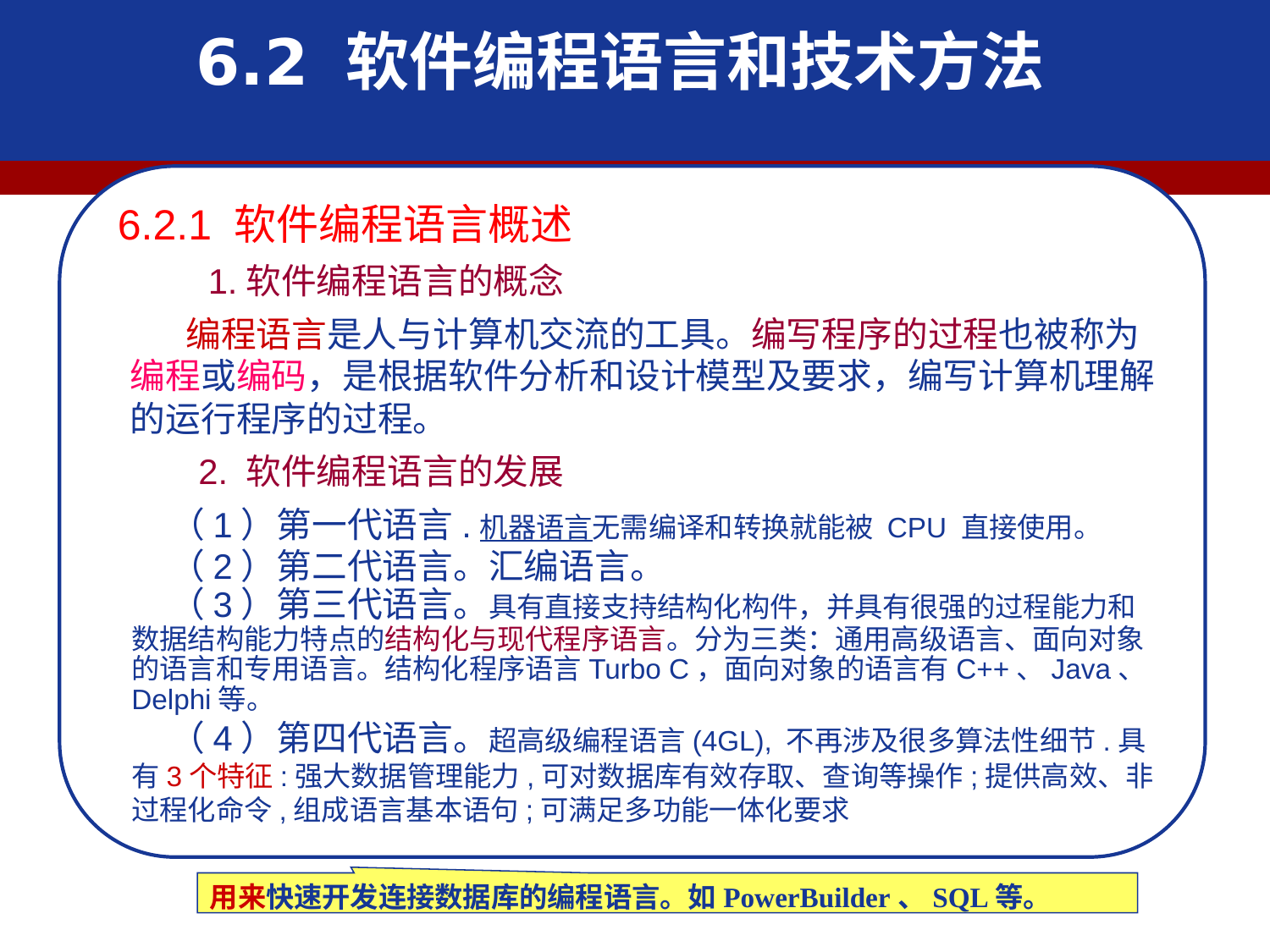

6.2 软件编程语言和技术方法

 6.2.1 软件编程语言概述
    1.软件编程语言的概念
      编程语言是人与计算机交流的工具。编写程序的过程也被称为编程或编码，是根据软件分析和设计模型及要求，编写计算机理解的运行程序的过程。
   2. 软件编程语言的发展
（1）第一代语言.机器语言无需编译和转换就能被 CPU 直接使用。
（2）第二代语言。汇编语言。
（3）第三代语言。具有直接支持结构化构件，并具有很强的过程能力和数据结构能力特点的结构化与现代程序语言。分为三类：通用高级语言、面向对象的语言和专用语言。结构化程序语言Turbo C，面向对象的语言有C++、Java、Delphi等。
（4）第四代语言。超高级编程语言(4GL), 不再涉及很多算法性细节.具有3个特征:强大数据管理能力,可对数据库有效存取、查询等操作;提供高效、非过程化命令,组成语言基本语句;可满足多功能一体化要求
用来快速开发连接数据库的编程语言。如PowerBuilder、SQL等。